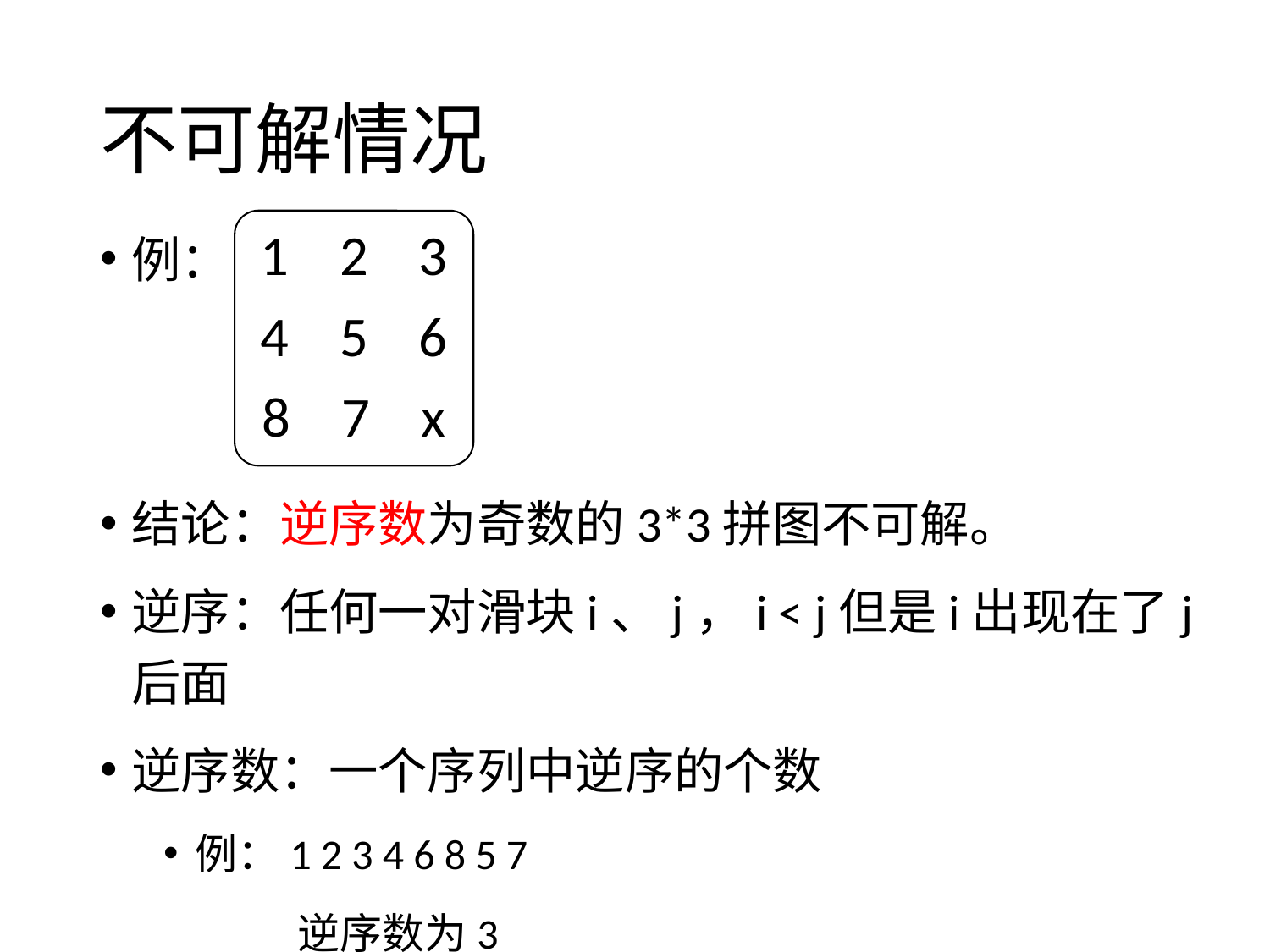

# 不可解情况
例：

结论：逆序数为奇数的3*3拼图不可解。
逆序：任何一对滑块i、j，i < j但是i出现在了j后面
逆序数：一个序列中逆序的个数
例：1 2 3 4 6 8 5 7
             逆序数为3

1    2    3
4    5    6
8    7    x